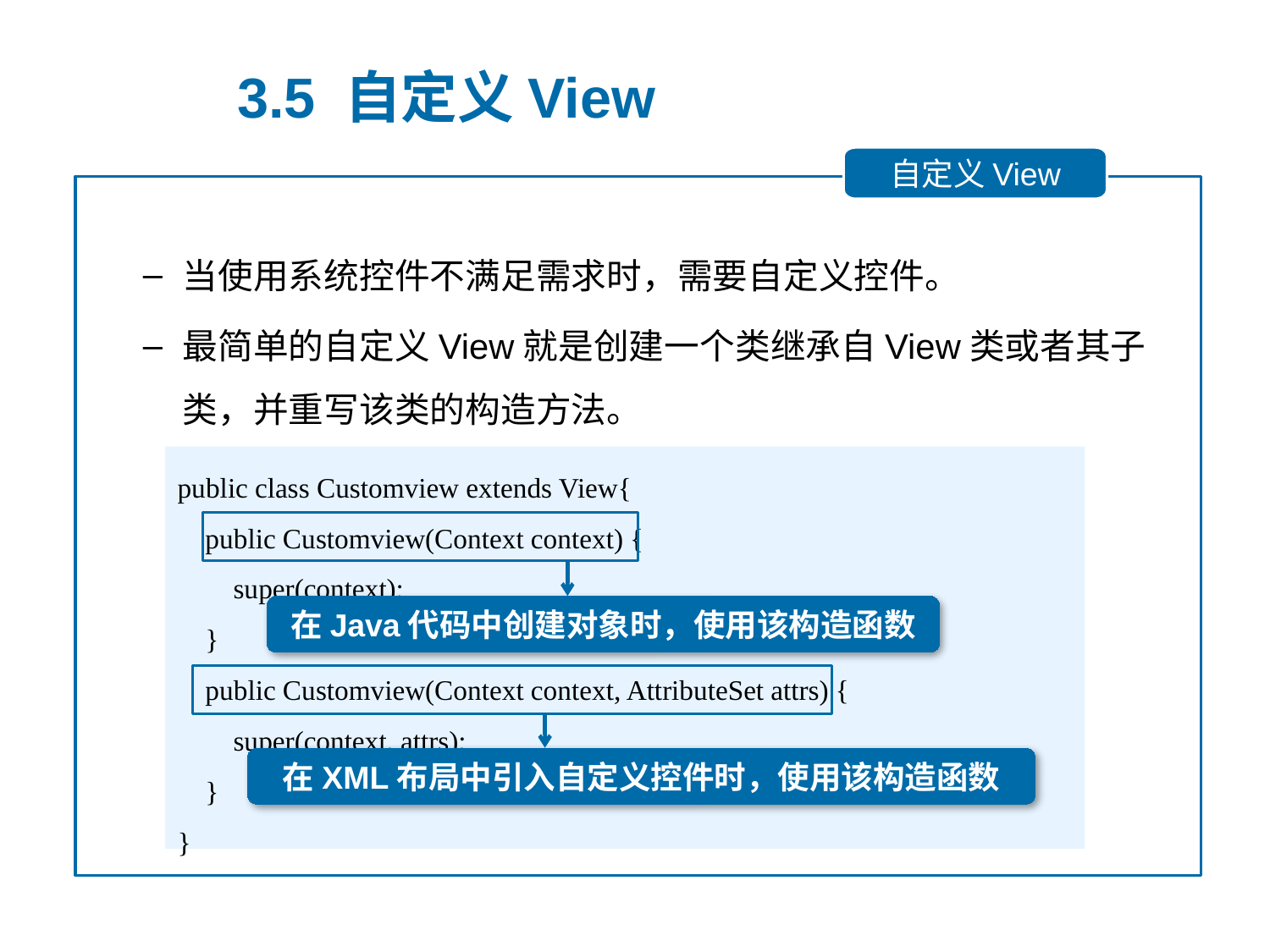

3.5 自定义View

自定义View

当使用系统控件不满足需求时，需要自定义控件。
最简单的自定义View就是创建一个类继承自View类或者其子类，并重写该类的构造方法。

public class Customview extends View{
    public Customview(Context context) {
        super(context);
    }
    public Customview(Context context, AttributeSet attrs) {
        super(context, attrs);
    }
}

在Java代码中创建对象时，使用该构造函数

在XML布局中引入自定义控件时，使用该构造函数